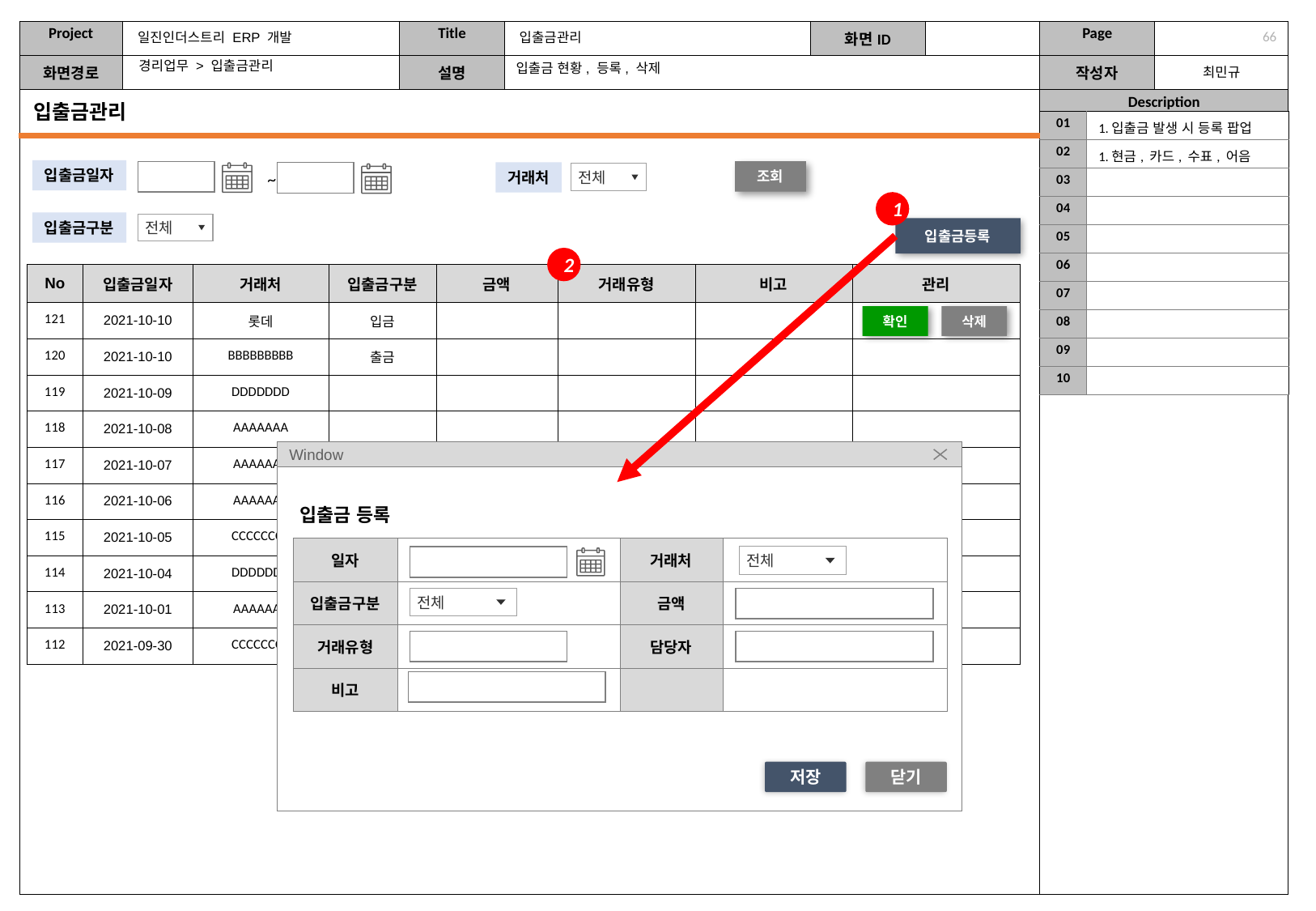

일진인더스트리 ERP 개발

입출금관리
66
경리업무 > 입출금관리
입출금 현황, 등록, 삭제
입출금관리
| 01 | 1.입출금 발생 시 등록 팝업 |
| --- | --- |
| 02 | 1.현금, 카드, 수표, 어음 |
| 03 |  |
| 04 |  |
| 05 |  |
| 06 |  |
| 07 |  |
| 08 |  |
| 09 |  |
| 10 |  |
입출금일자
조회

~

거래처

전체

1
입출금구분
전체

입출금등록
2
| No | 입출금일자 | 거래처 | 입출금구분 | 금액 | 거래유형 | 비고 | 관리 |
| --- | --- | --- | --- | --- | --- | --- | --- |
| 121 | 2021-10-10 | 롯데 | 입금 |  |  |  |  |
| 120 | 2021-10-10 | BBBBBBBBB | 출금 |  |  |  |  |
| 119 | 2021-10-09 | DDDDDDD |  |  |  |  |  |
| 118 | 2021-10-08 | AAAAAAA |  |  |  |  |  |
| 117 | 2021-10-07 | AAAAAAA |  |  |  |  |  |
| 116 | 2021-10-06 | AAAAAAA |  |  |  |  |  |
| 115 | 2021-10-05 | CCCCCCCC |  |  |  |  |  |
| 114 | 2021-10-04 | DDDDDDD |  |  |  |  |  |
| 113 | 2021-10-01 | AAAAAAA |  |  |  |  |  |
| 112 | 2021-09-30 | CCCCCCCC |  |  |  |  |  |
확인
삭제
Window

입출금 등록
| 일자 |  | 거래처 |  |
| --- | --- | --- | --- |
| 입출금구분 |  | 금액 |  |
| 거래유형 |  | 담당자 |  |
| 비고 |  |  |  |

전체

전체

<   1   2   3   4   …   9   10   >
저장
닫기